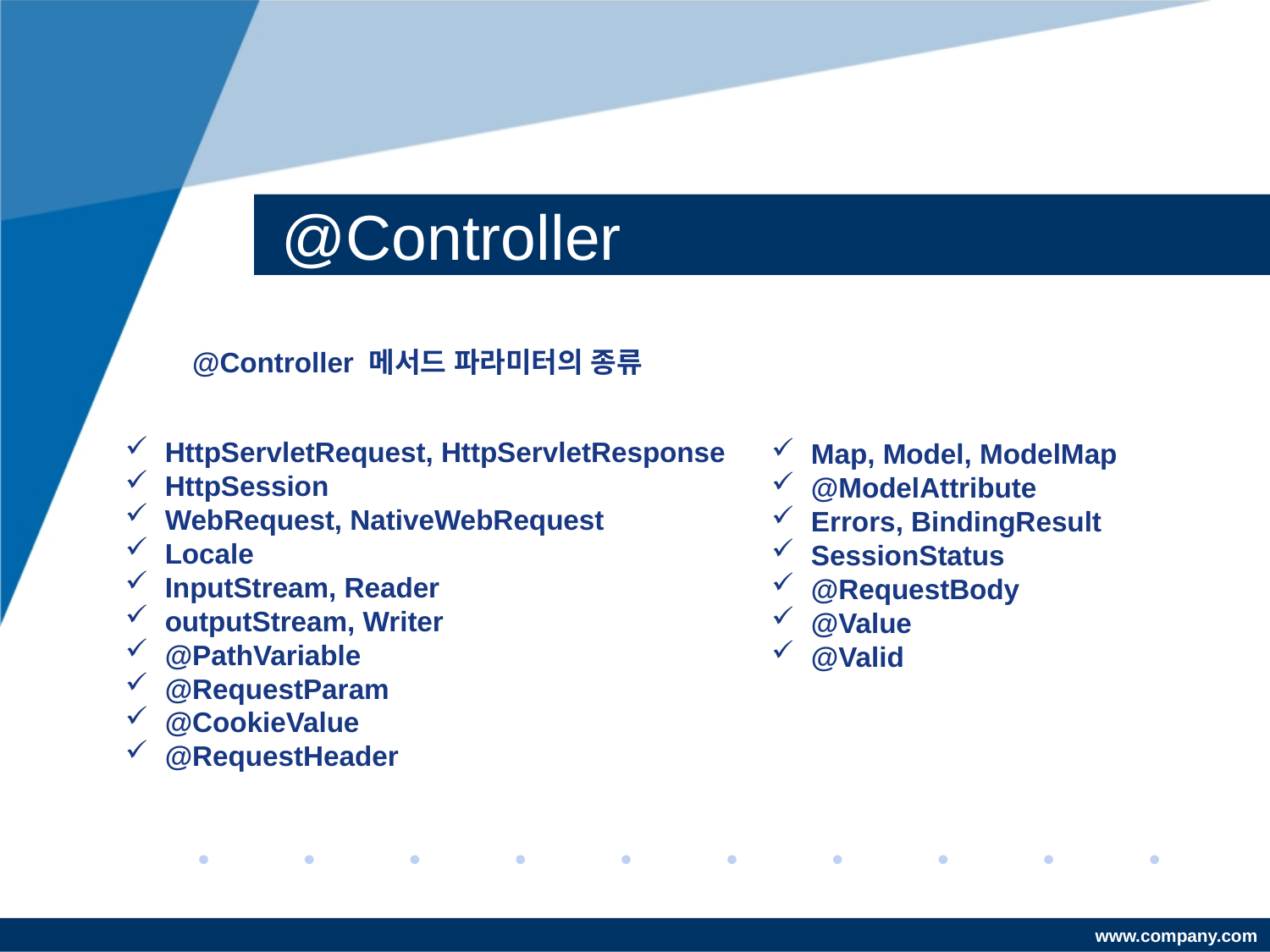

# @Controller
@Controller 메서드 파라미터의 종류
HttpServletRequest, HttpServletResponse
HttpSession
WebRequest, NativeWebRequest
Locale
InputStream, Reader
outputStream, Writer
@PathVariable
@RequestParam
@CookieValue
@RequestHeader
Map, Model, ModelMap
@ModelAttribute
Errors, BindingResult
SessionStatus
@RequestBody
@Value
@Valid